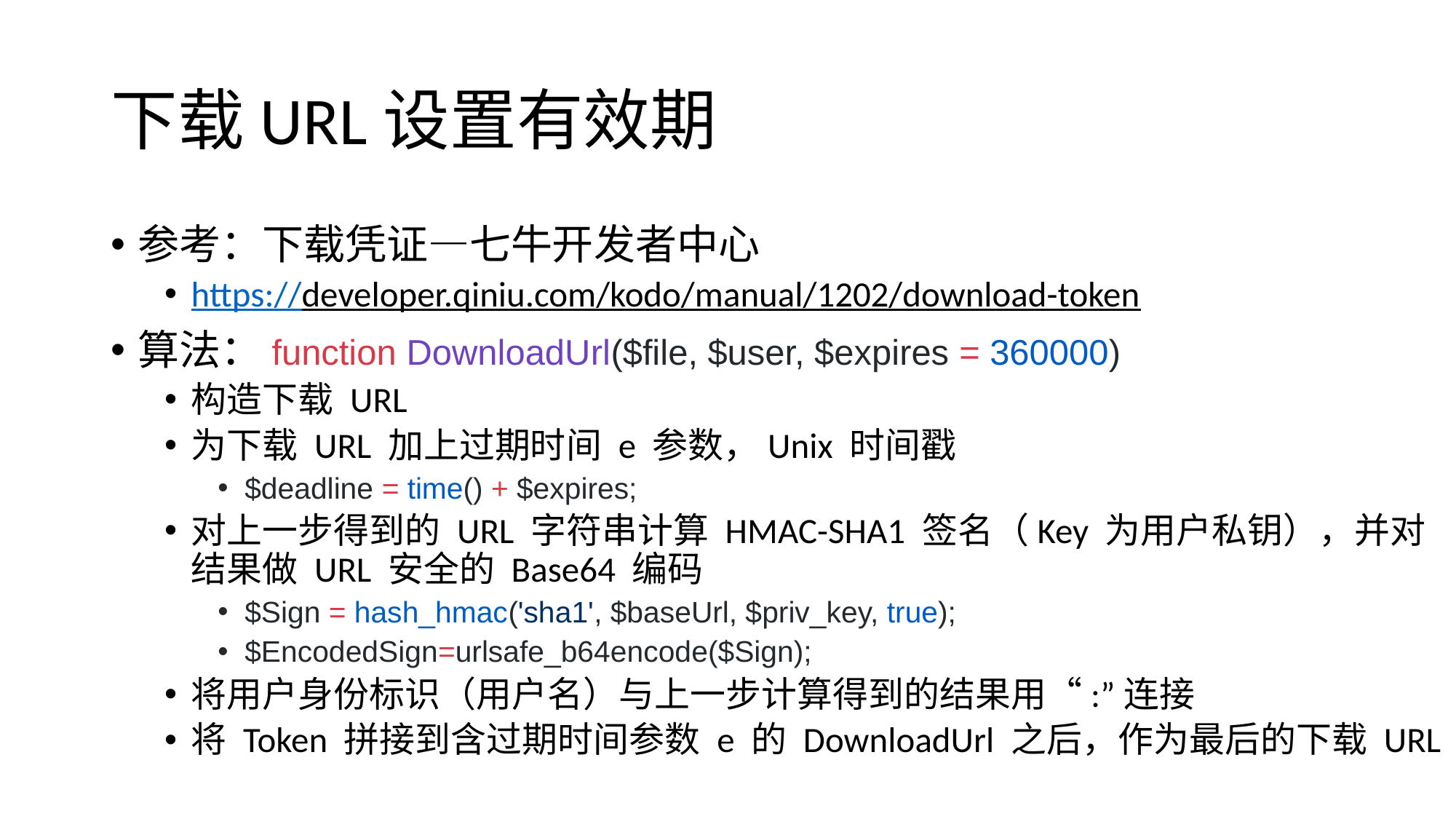

# 下载URL设置有效期
参考：下载凭证—七牛开发者中心
https://developer.qiniu.com/kodo/manual/1202/download-token
算法：function DownloadUrl($file, $user, $expires = 360000)
构造下载 URL
为下载 URL 加上过期时间 e 参数，Unix 时间戳
$deadline = time() + $expires;
对上一步得到的 URL 字符串计算 HMAC-SHA1 签名（Key 为用户私钥），并对结果做 URL 安全的 Base64 编码
$Sign = hash_hmac('sha1', $baseUrl, $priv_key, true);
$EncodedSign=urlsafe_b64encode($Sign);
将用户身份标识（用户名）与上一步计算得到的结果用“:”连接
将 Token 拼接到含过期时间参数 e 的 DownloadUrl 之后，作为最后的下载 URL